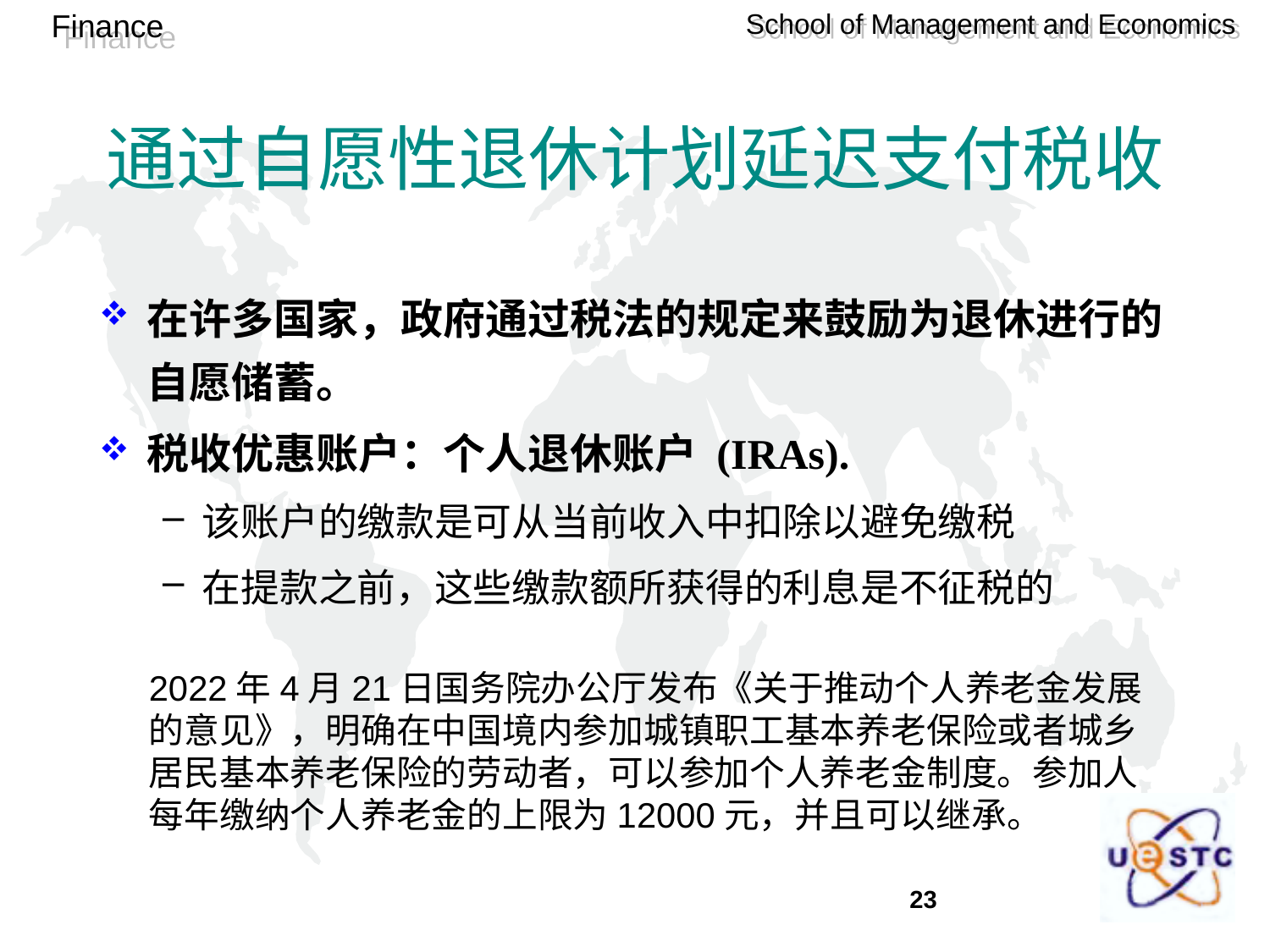

# 通过自愿性退休计划延迟支付税收
在许多国家，政府通过税法的规定来鼓励为退休进行的自愿储蓄。
税收优惠账户：个人退休账户 (IRAs).
该账户的缴款是可从当前收入中扣除以避免缴税
在提款之前，这些缴款额所获得的利息是不征税的
2022年4月21日国务院办公厅发布《关于推动个人养老金发展的意见》，明确在中国境内参加城镇职工基本养老保险或者城乡居民基本养老保险的劳动者，可以参加个人养老金制度。参加人每年缴纳个人养老金的上限为12000元，并且可以继承。